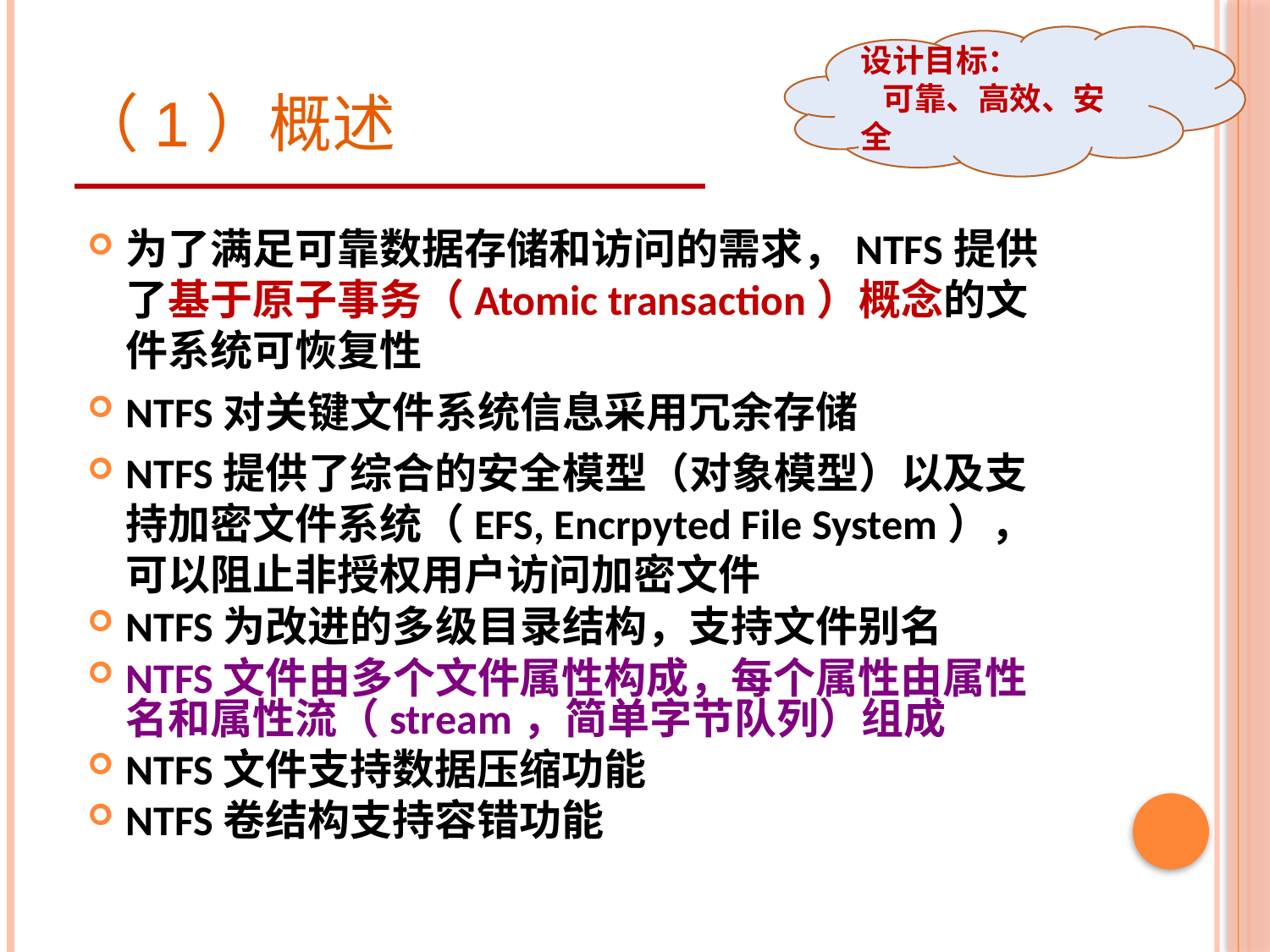

设计目标：
  可靠、高效、安全
# （1）概述
为了满足可靠数据存储和访问的需求，NTFS提供了基于原子事务（Atomic transaction）概念的文件系统可恢复性
NTFS对关键文件系统信息采用冗余存储
NTFS提供了综合的安全模型（对象模型）以及支持加密文件系统（EFS, Encrpyted File System），可以阻止非授权用户访问加密文件
NTFS为改进的多级目录结构，支持文件别名
NTFS文件由多个文件属性构成，每个属性由属性名和属性流（stream，简单字节队列）组成
NTFS文件支持数据压缩功能
NTFS卷结构支持容错功能